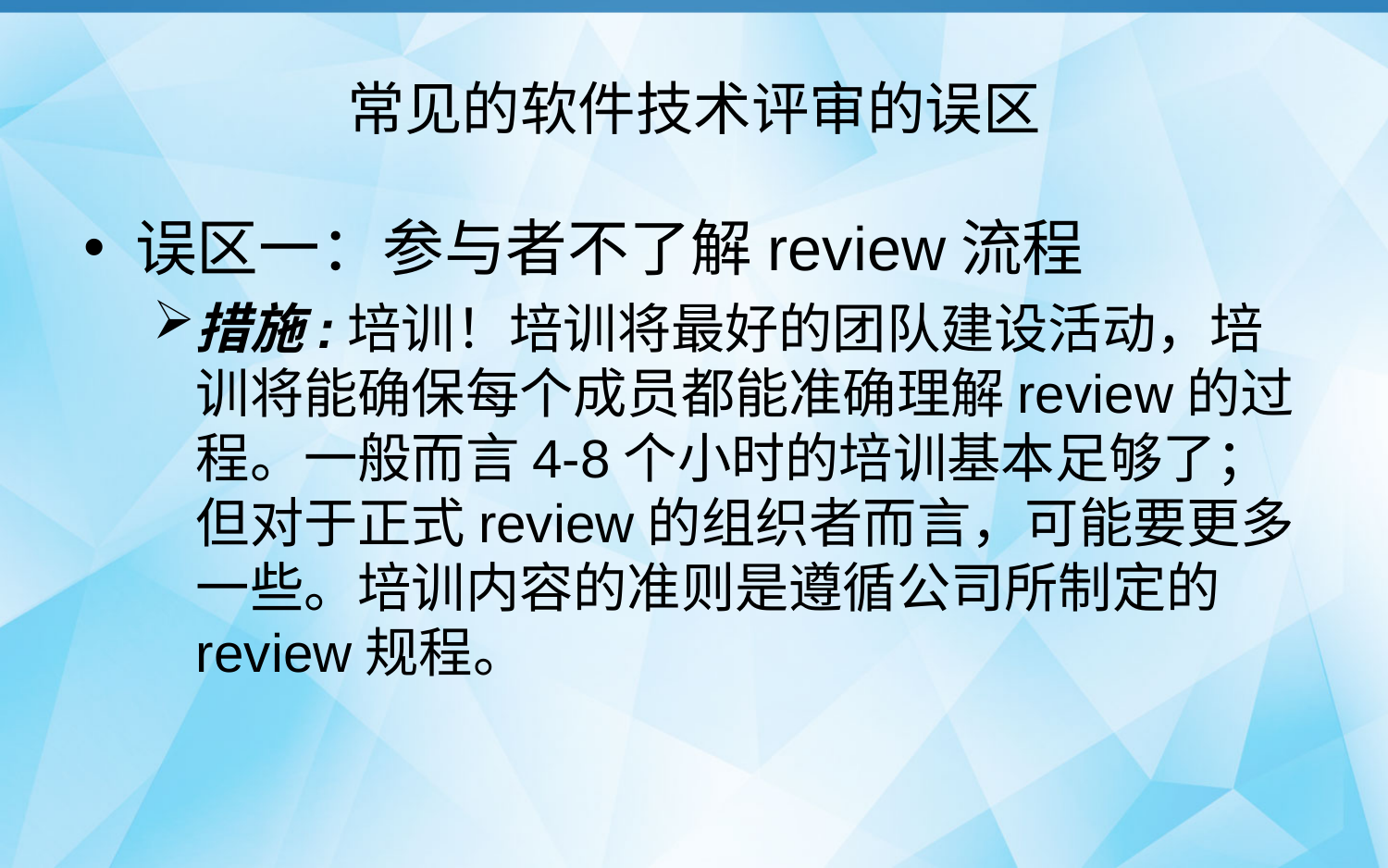

# 常见的软件技术评审的误区
误区一：参与者不了解review流程
措施:培训！培训将最好的团队建设活动，培训将能确保每个成员都能准确理解review的过程。一般而言4-8个小时的培训基本足够了；但对于正式review的组织者而言，可能要更多一些。培训内容的准则是遵循公司所制定的review规程。